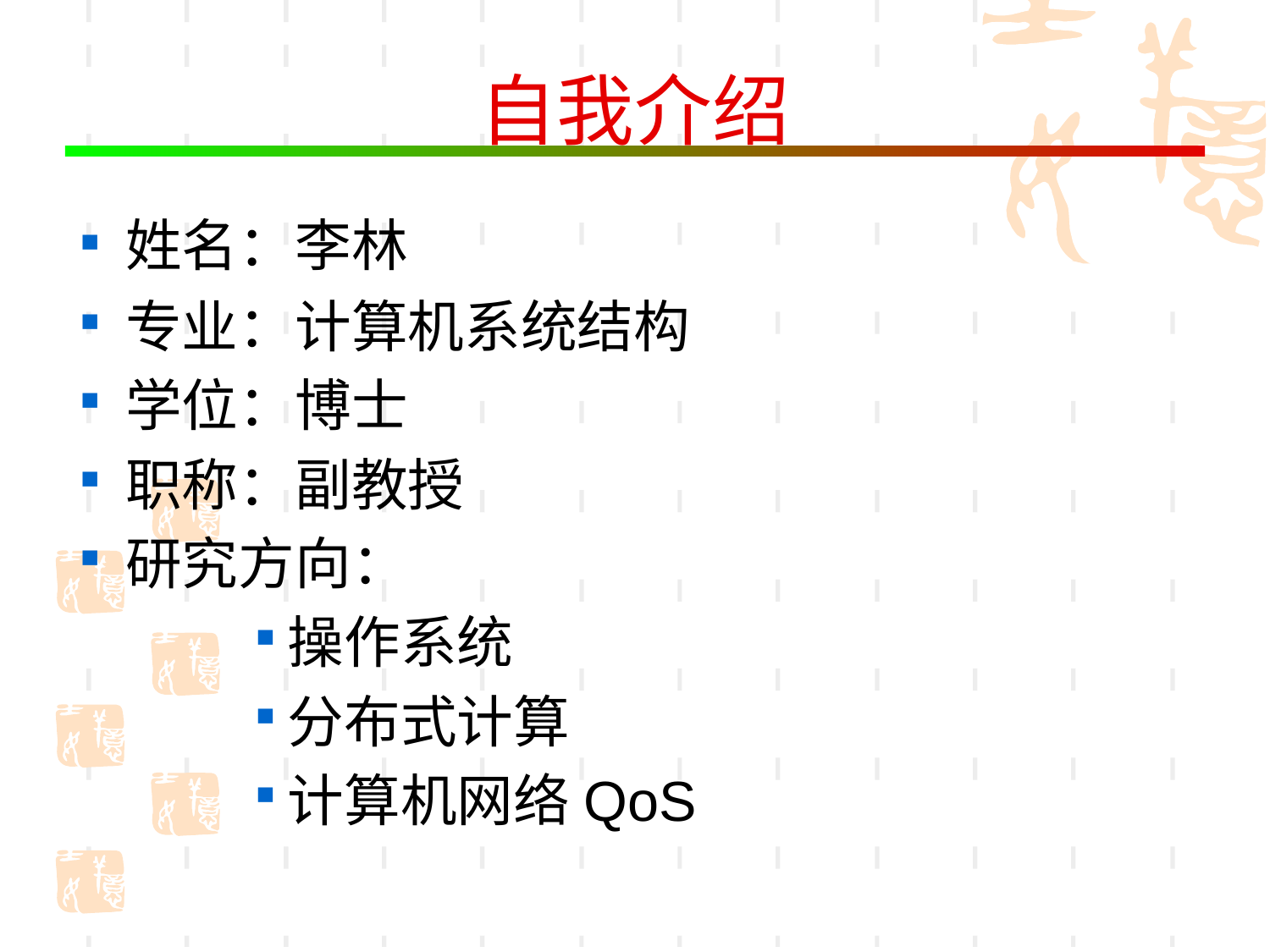

# 自我介绍
姓名：李林
专业：计算机系统结构
学位：博士
职称：副教授
研究方向：
操作系统
分布式计算
计算机网络QoS